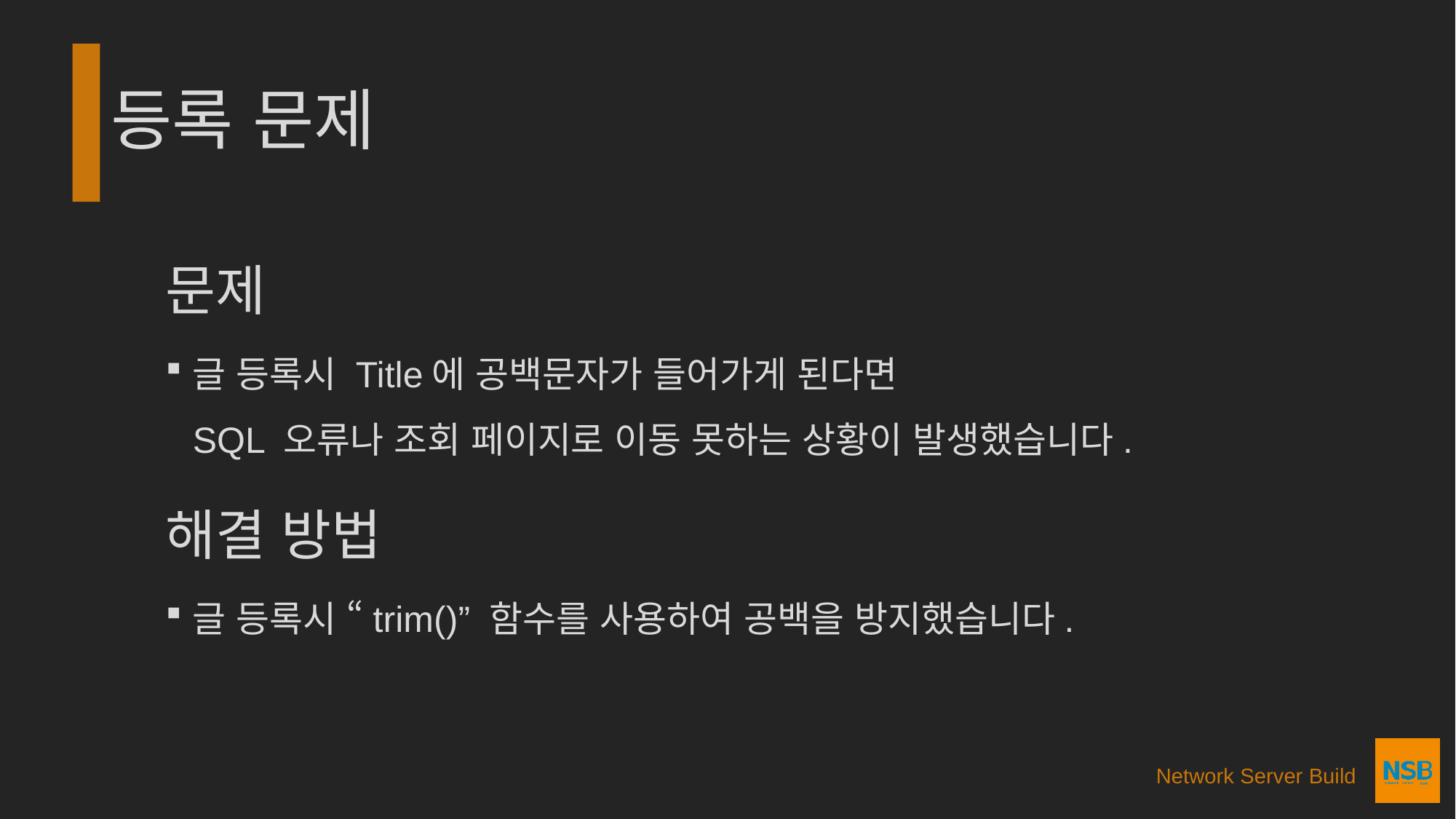

# 등록 문제
문제
글 등록시 Title에 공백문자가 들어가게 된다면
SQL 오류나 조회 페이지로 이동 못하는 상황이 발생했습니다.
해결 방법
글 등록시 “trim()” 함수를 사용하여 공백을 방지했습니다.